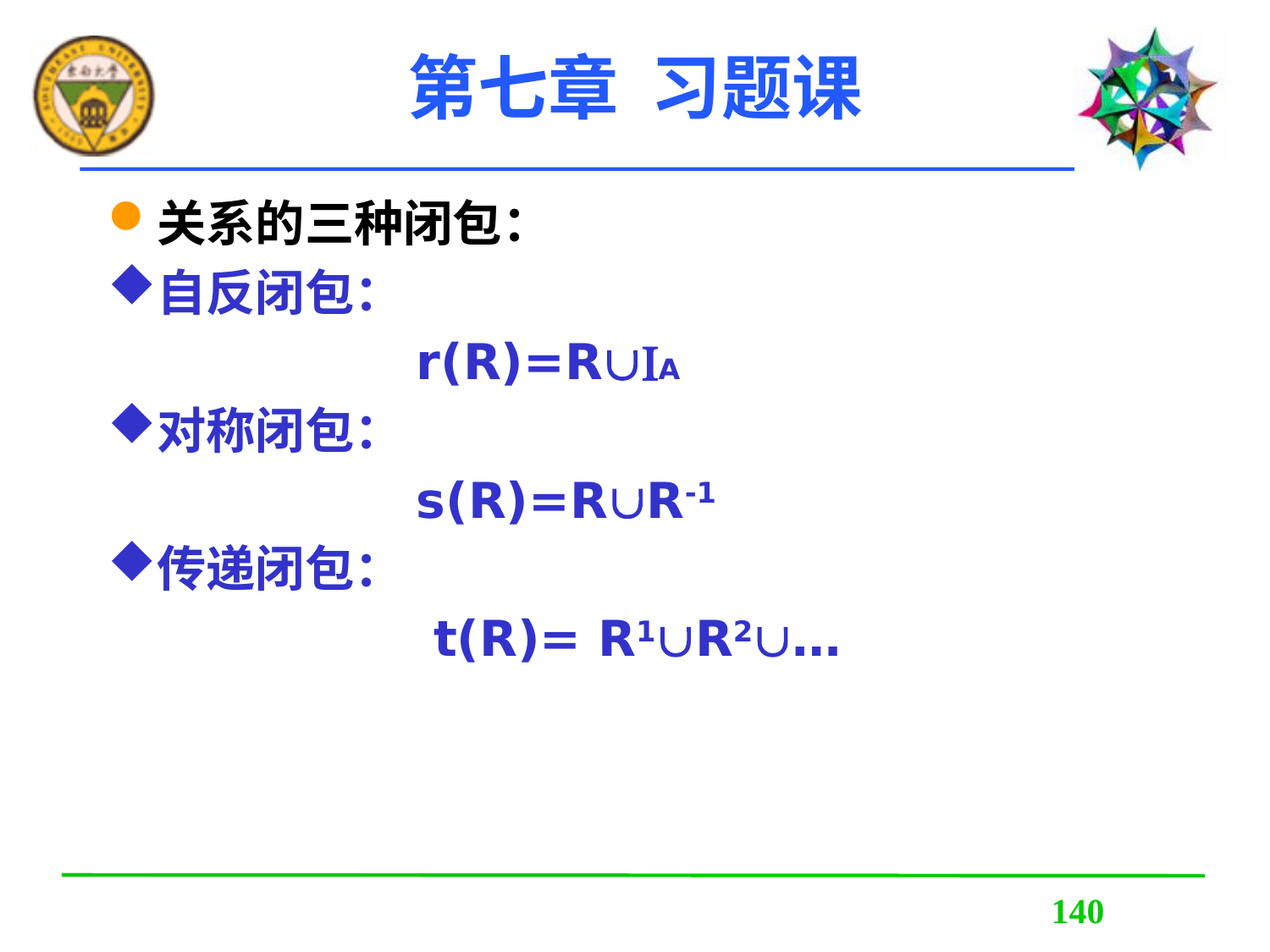

# 第七章  习题课
关系的三种闭包：
自反闭包：
                  r(R)=R∪ΙA
对称闭包：
                  s(R)=R∪R-1
传递闭包：
                   t(R)= R1∪R2∪…